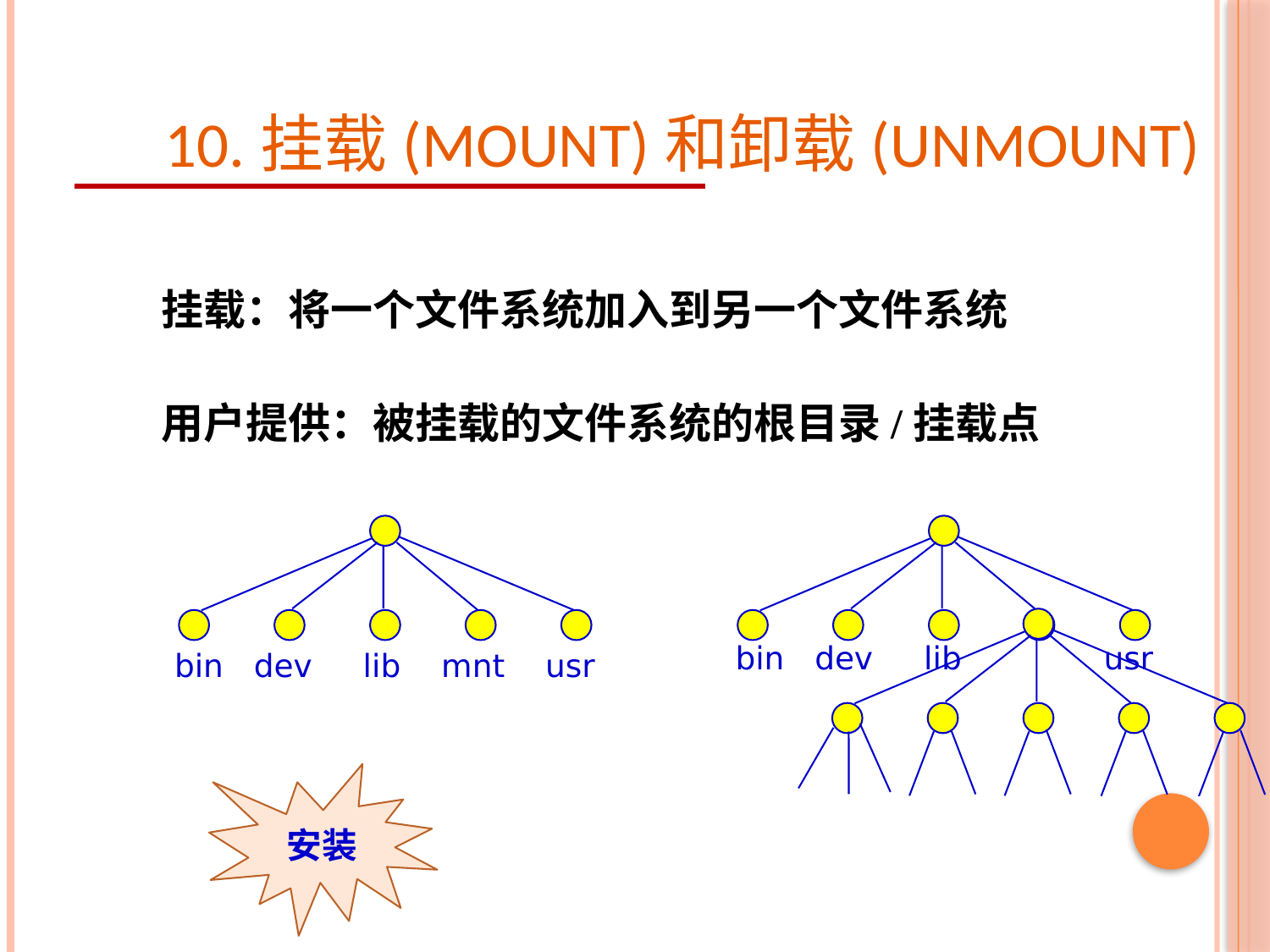

# 10.挂载(mount)和卸载(unmount)
挂载：将一个文件系统加入到另一个文件系统

用户提供：被挂载的文件系统的根目录/挂载点

bin   dev     lib              usr
bin   dev     lib    mnt    usr
安装